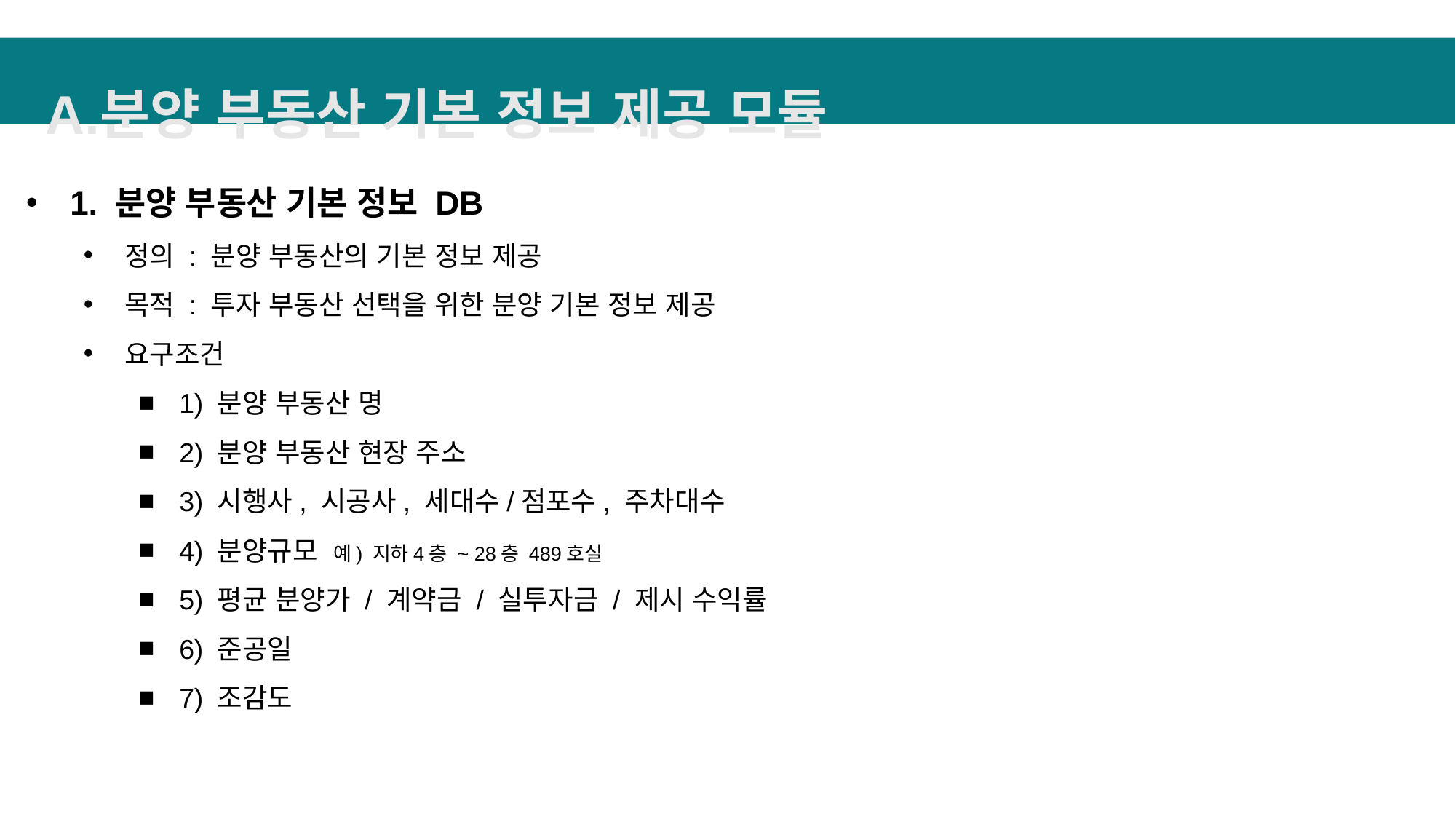

분양 부동산 기본 정보 제공 모듈
1. 분양 부동산 기본 정보 DB
정의 : 분양 부동산의 기본 정보 제공
목적 : 투자 부동산 선택을 위한 분양 기본 정보 제공
요구조건
1) 분양 부동산 명
2) 분양 부동산 현장 주소
3) 시행사, 시공사, 세대수/점포수, 주차대수
4) 분양규모  예) 지하4층 ~ 28층 489호실
5) 평균 분양가 / 계약금 / 실투자금 / 제시 수익률
6) 준공일
7) 조감도